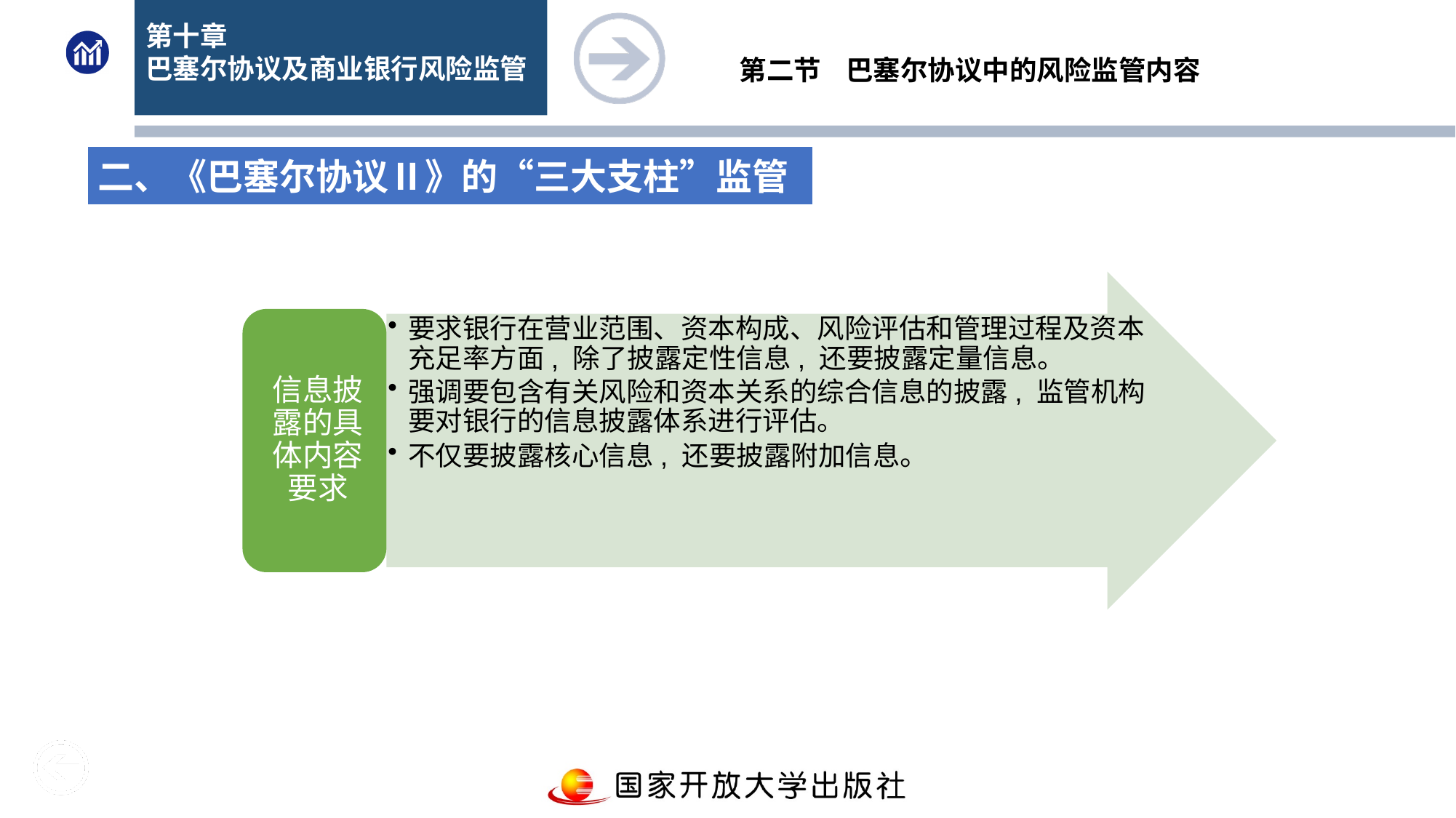

第十章
巴塞尔协议及商业银行风险监管
第二节    巴塞尔协议中的风险监管内容
二、《巴塞尔协议Ⅱ》的“三大支柱”监管
要求银行在营业范围、资本构成、风险评估和管理过程及资本充足率方面, 除了披露定性信息, 还要披露定量信息。
强调要包含有关风险和资本关系的综合信息的披露, 监管机构要对银行的信息披露体系进行评估。
不仅要披露核心信息, 还要披露附加信息。
信息披露的具体内容要求